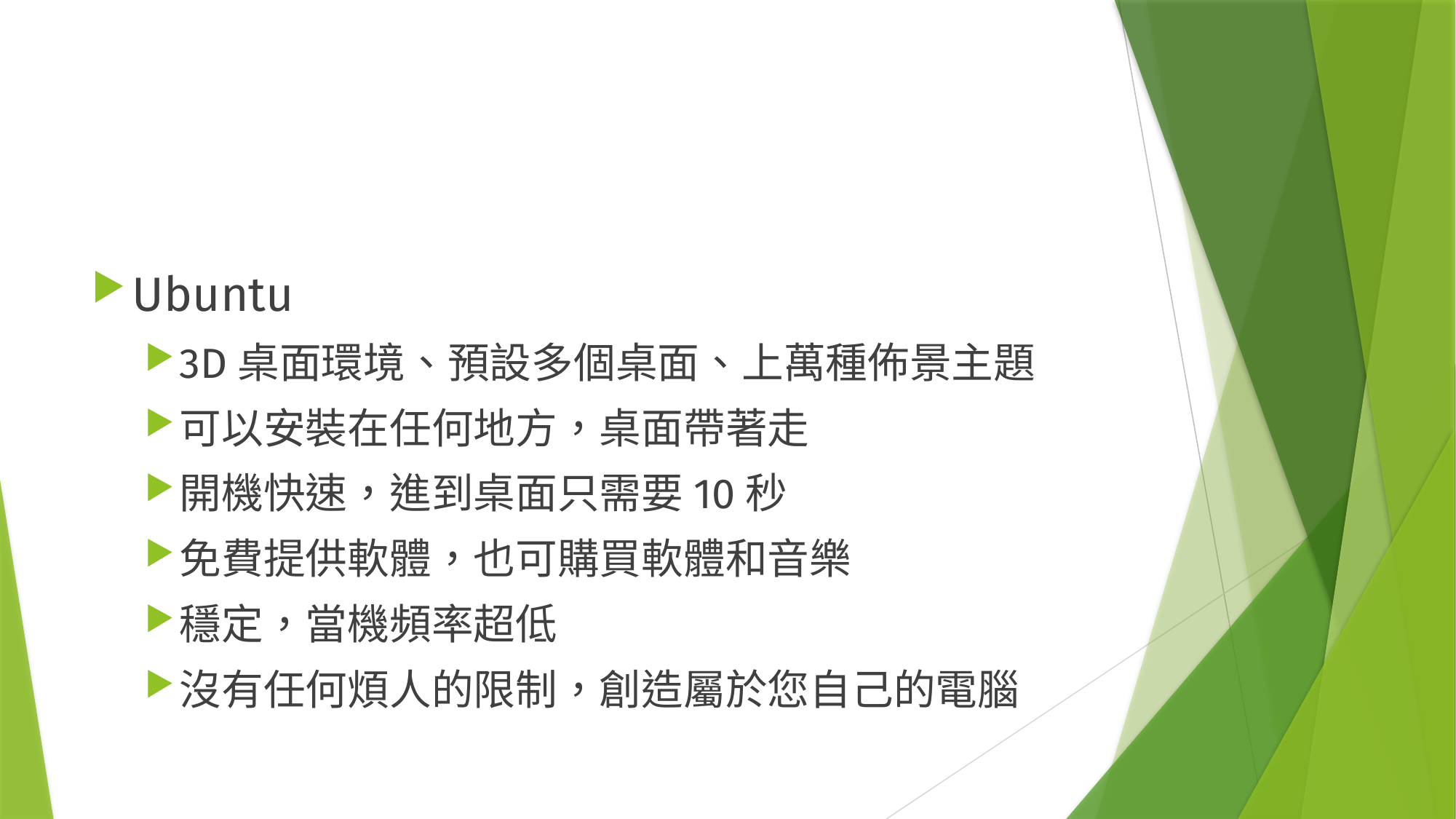

#
Ubuntu
3D桌面環境、預設多個桌面、上萬種佈景主題
可以安裝在任何地方，桌面帶著走
開機快速，進到桌面只需要10秒
免費提供軟體，也可購買軟體和音樂
穩定，當機頻率超低
沒有任何煩人的限制，創造屬於您自己的電腦